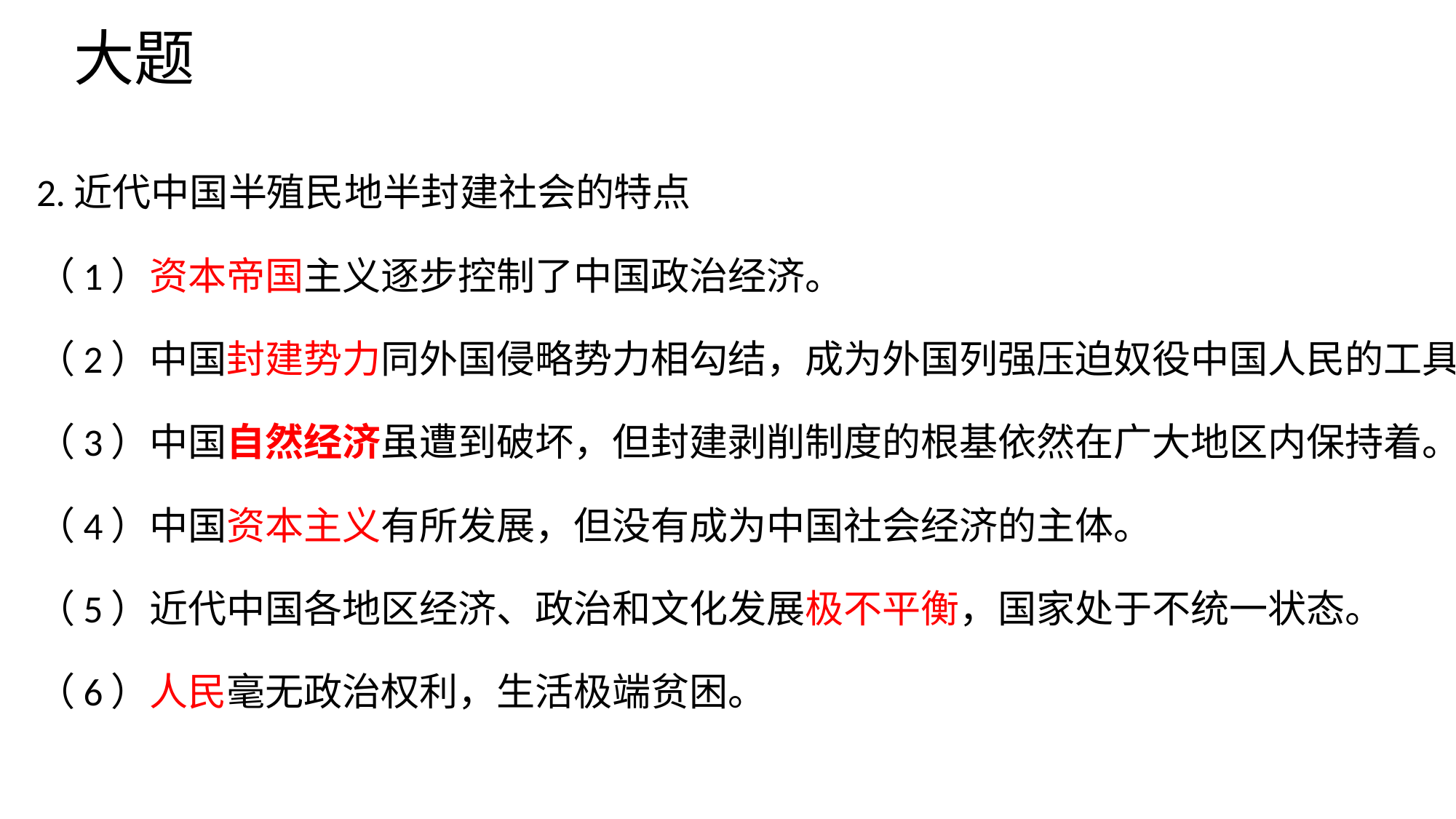

# 大题
2.近代中国半殖民地半封建社会的特点
（1）资本帝国主义逐步控制了中国政治经济。
（2）中国封建势力同外国侵略势力相勾结，成为外国列强压迫奴役中国人民的工具。
（3）中国自然经济虽遭到破坏，但封建剥削制度的根基依然在广大地区内保持着。
（4）中国资本主义有所发展，但没有成为中国社会经济的主体。
（5）近代中国各地区经济、政治和文化发展极不平衡，国家处于不统一状态。
（6）人民毫无政治权利，生活极端贫困。